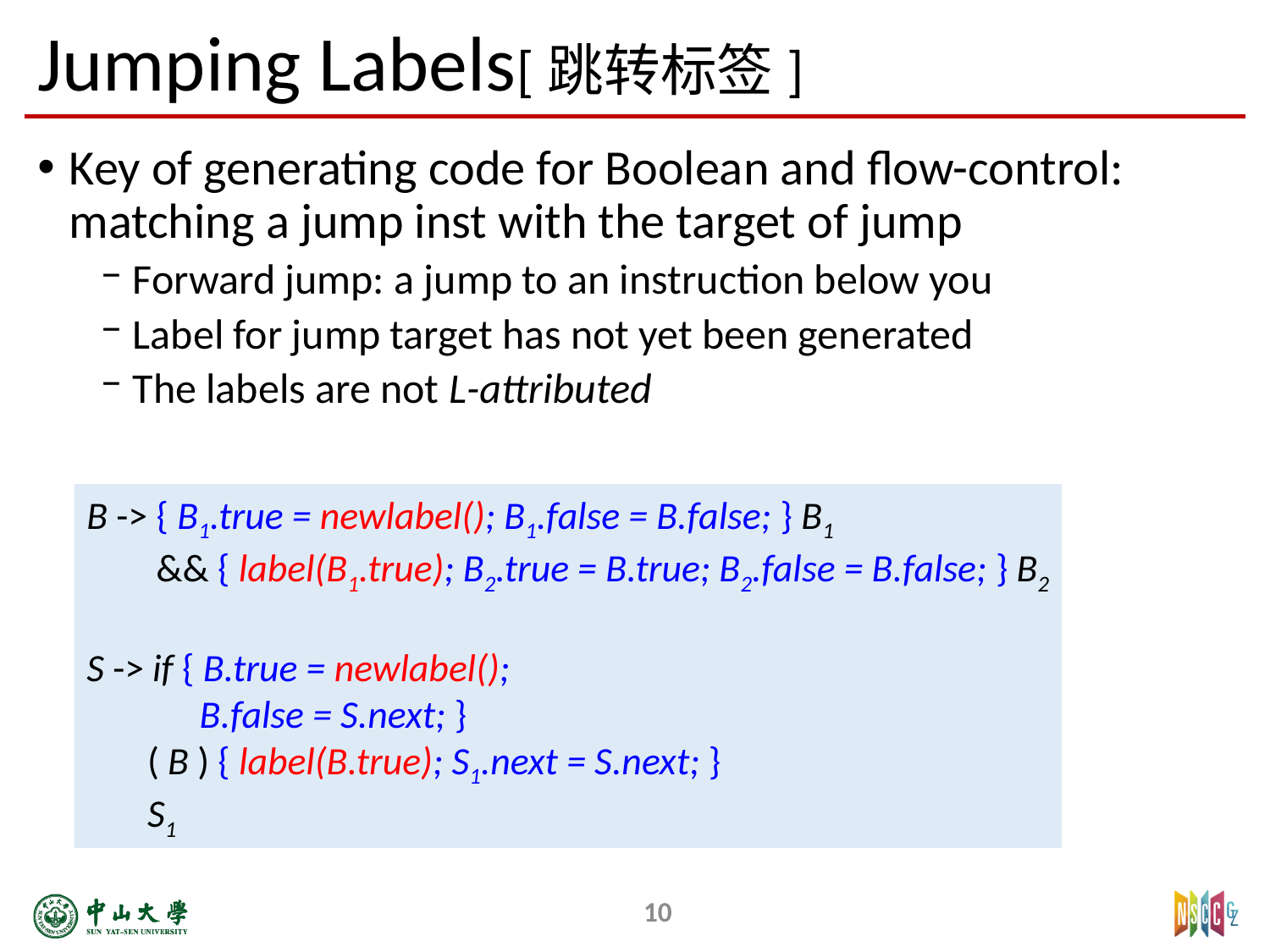

# Jumping Labels[跳转标签]
Key of generating code for Boolean and flow-control: matching a jump inst with the target of jump
Forward jump: a jump to an instruction below you
Label for jump target has not yet been generated
The labels are not L-attributed
B -> { B1.true = newlabel(); B1.false = B.false; } B1
        && { label(B1.true); B2.true = B.true; B2.false = B.false; } B2

S -> if { B.true = newlabel();
             B.false = S.next; }
       ( B ) { label(B.true); S1.next = S.next; }
       S1
10